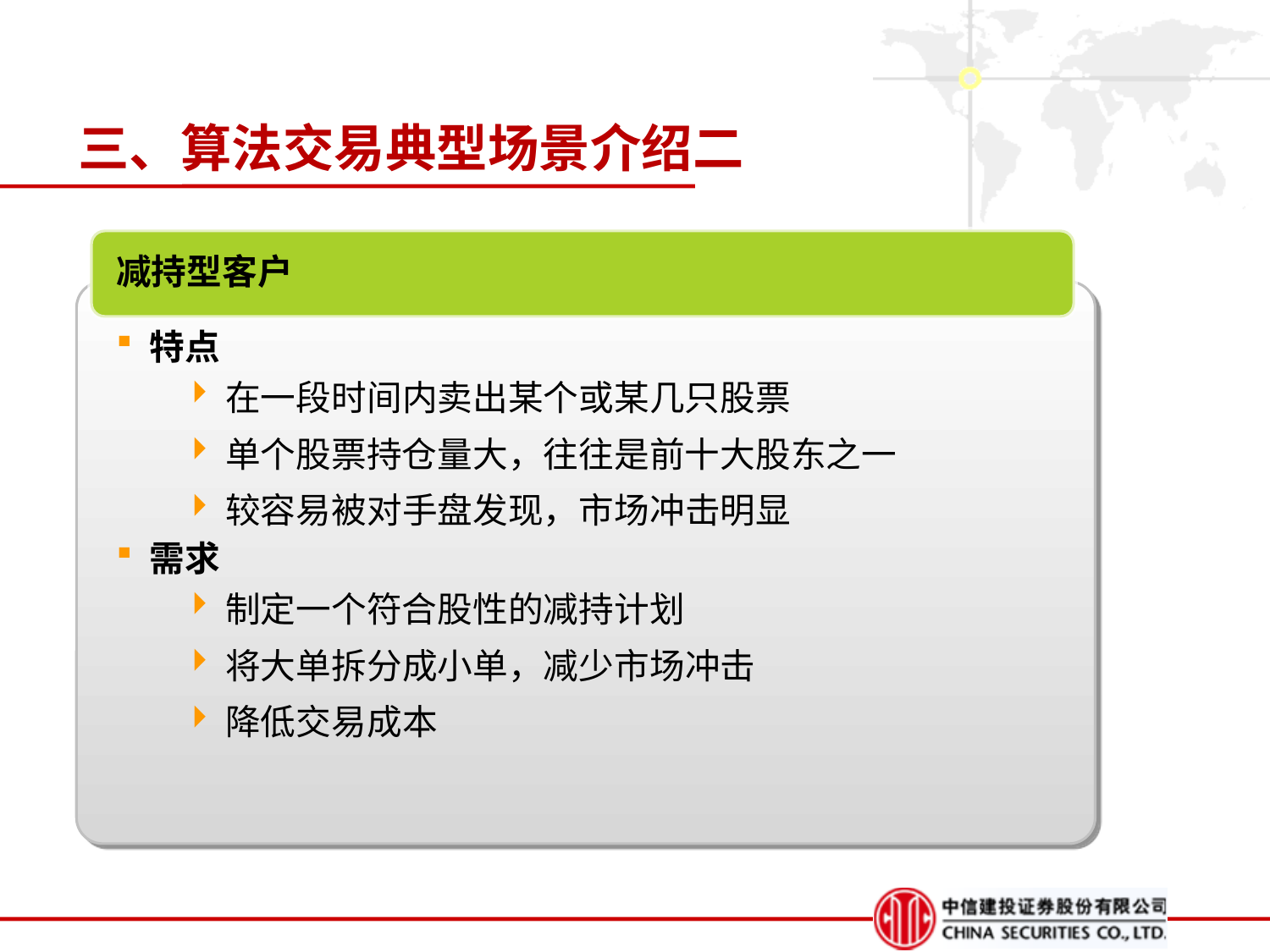

# 三、算法交易典型场景介绍二

减持型客户

特点
在一段时间内卖出某个或某几只股票
单个股票持仓量大，往往是前十大股东之一
较容易被对手盘发现，市场冲击明显
需求
制定一个符合股性的减持计划
将大单拆分成小单，减少市场冲击
降低交易成本